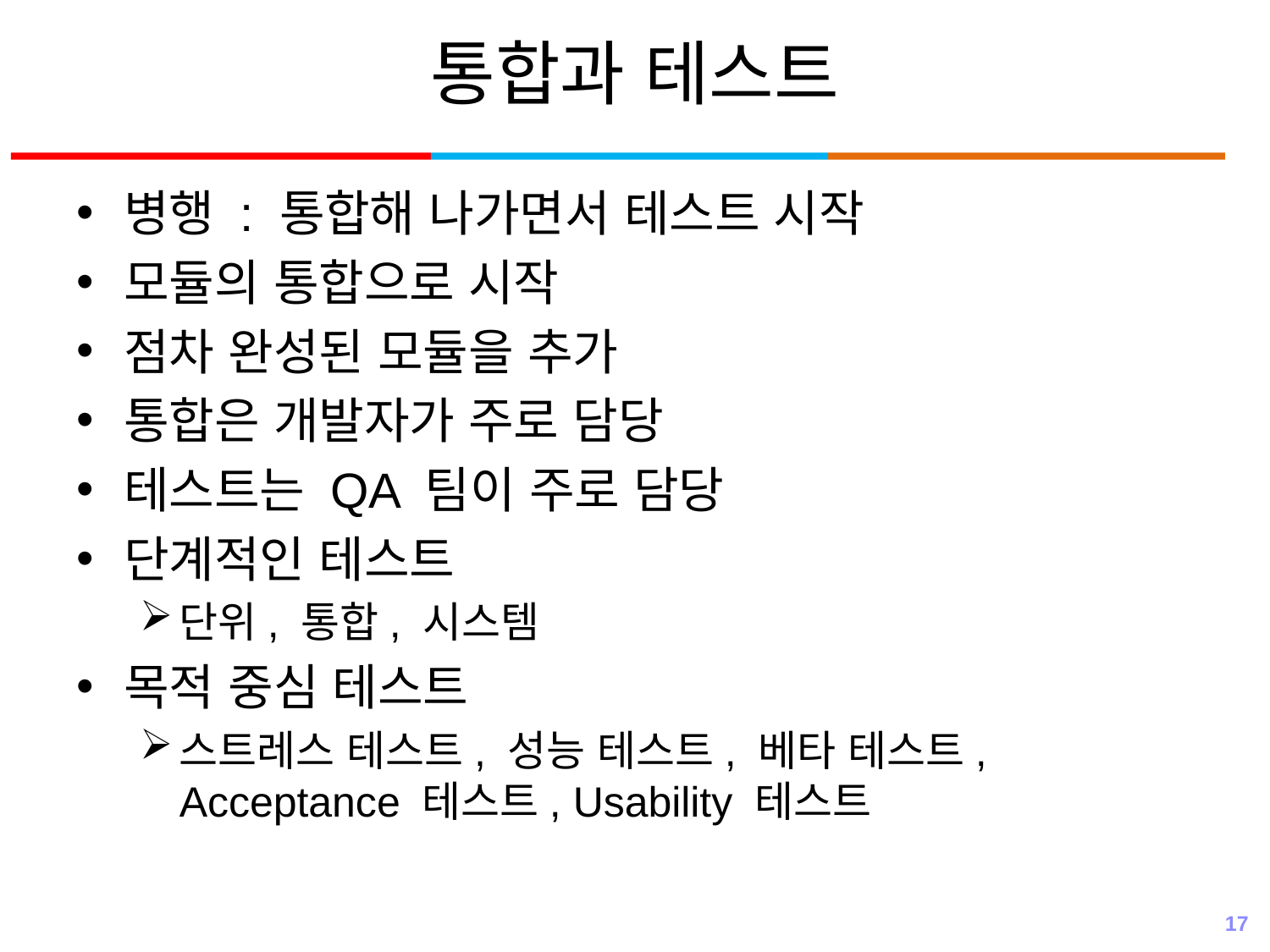

# 통합과 테스트
병행 : 통합해 나가면서 테스트 시작
모듈의 통합으로 시작
점차 완성된 모듈을 추가
통합은 개발자가 주로 담당
테스트는 QA 팀이 주로 담당
단계적인 테스트
단위, 통합, 시스템
목적 중심 테스트
스트레스 테스트, 성능 테스트, 베타 테스트, Acceptance 테스트, Usability 테스트
17